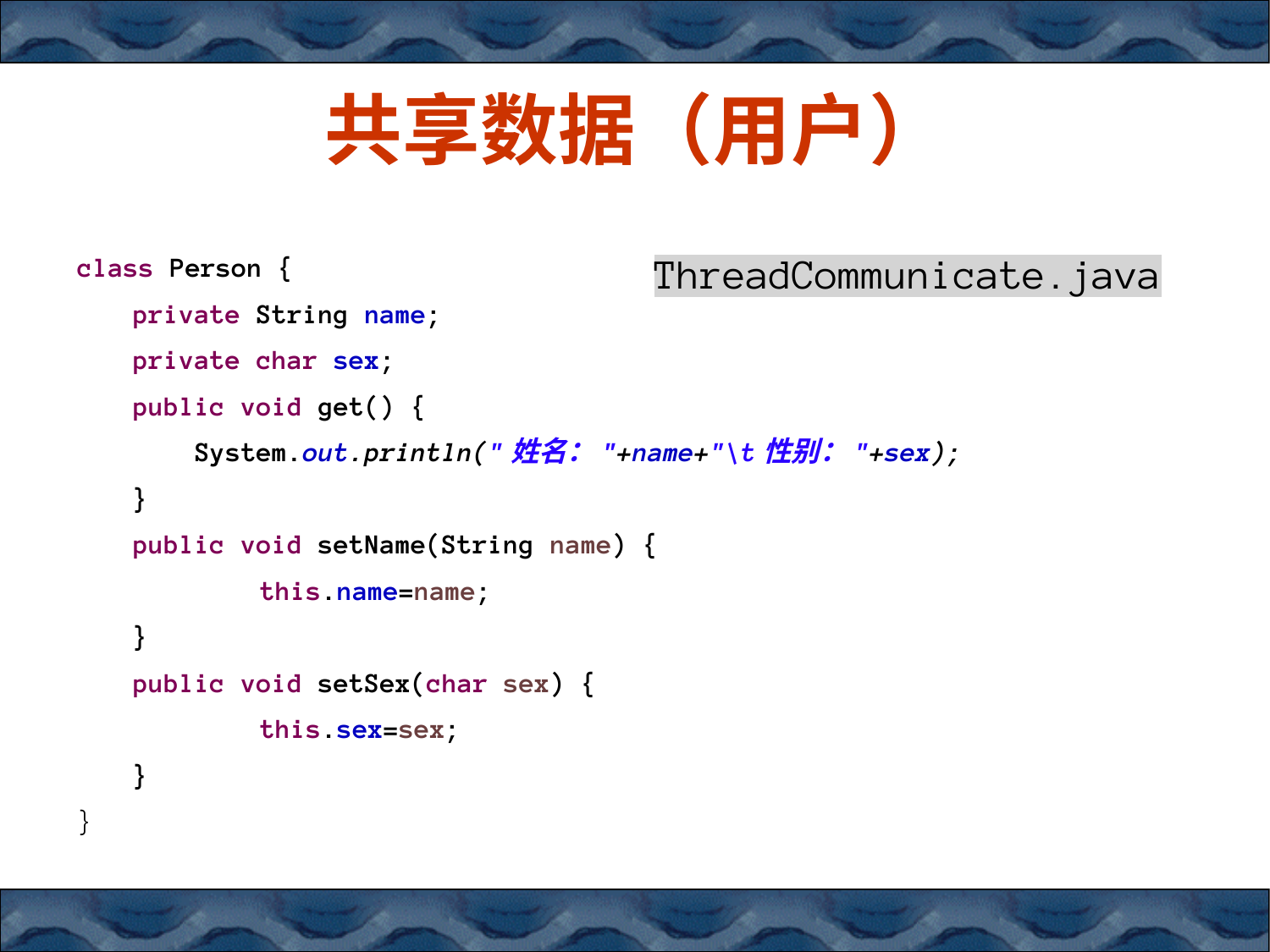

# 共享数据（用户）
class Person {
private String name;
private char sex;
public void get() {
    System.out.println("姓名："+name+"\t性别："+sex);
}
public void setName(String name) {
	this.name=name;
}
public void setSex(char sex) {
	this.sex=sex;
}
}
ThreadCommunicate.java